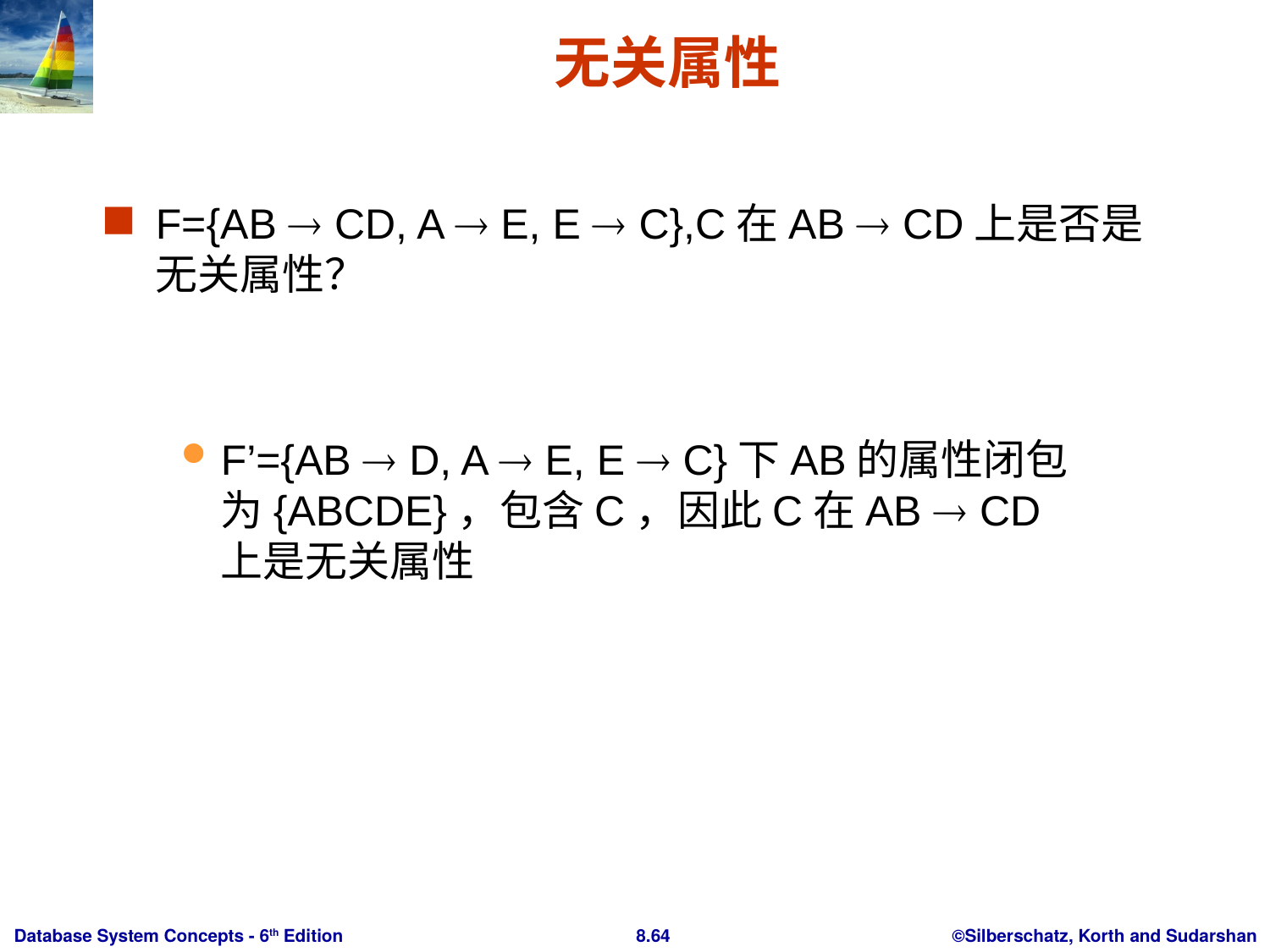

# 无关属性
F={AB → CD, A → E, E → C},C在AB → CD上是否是无关属性？
F’={AB → D, A → E, E → C}下AB的属性闭包为{ABCDE}，包含C，因此C在AB → CD上是无关属性